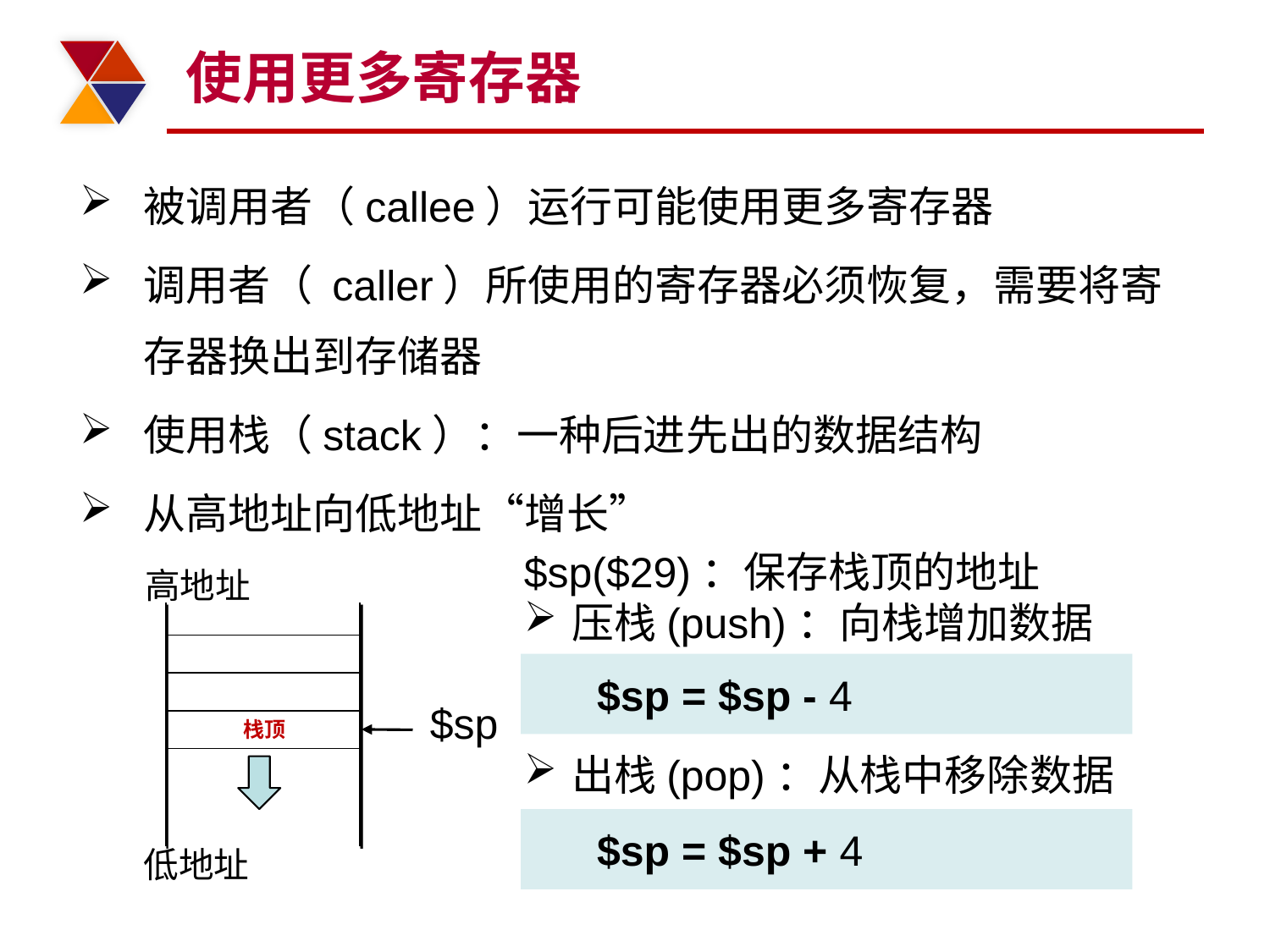

# 使用更多寄存器
被调用者（callee）运行可能使用更多寄存器
调用者（ caller）所使用的寄存器必须恢复，需要将寄存器换出到存储器
使用栈（stack）：一种后进先出的数据结构
从高地址向低地址“增长”

$sp($29)：保存栈顶的地址
压栈(push)：向栈增加数据

出栈(pop)：从栈中移除数据
高地址

栈顶
低地址
$sp = $sp - 4
$sp

$sp = $sp + 4